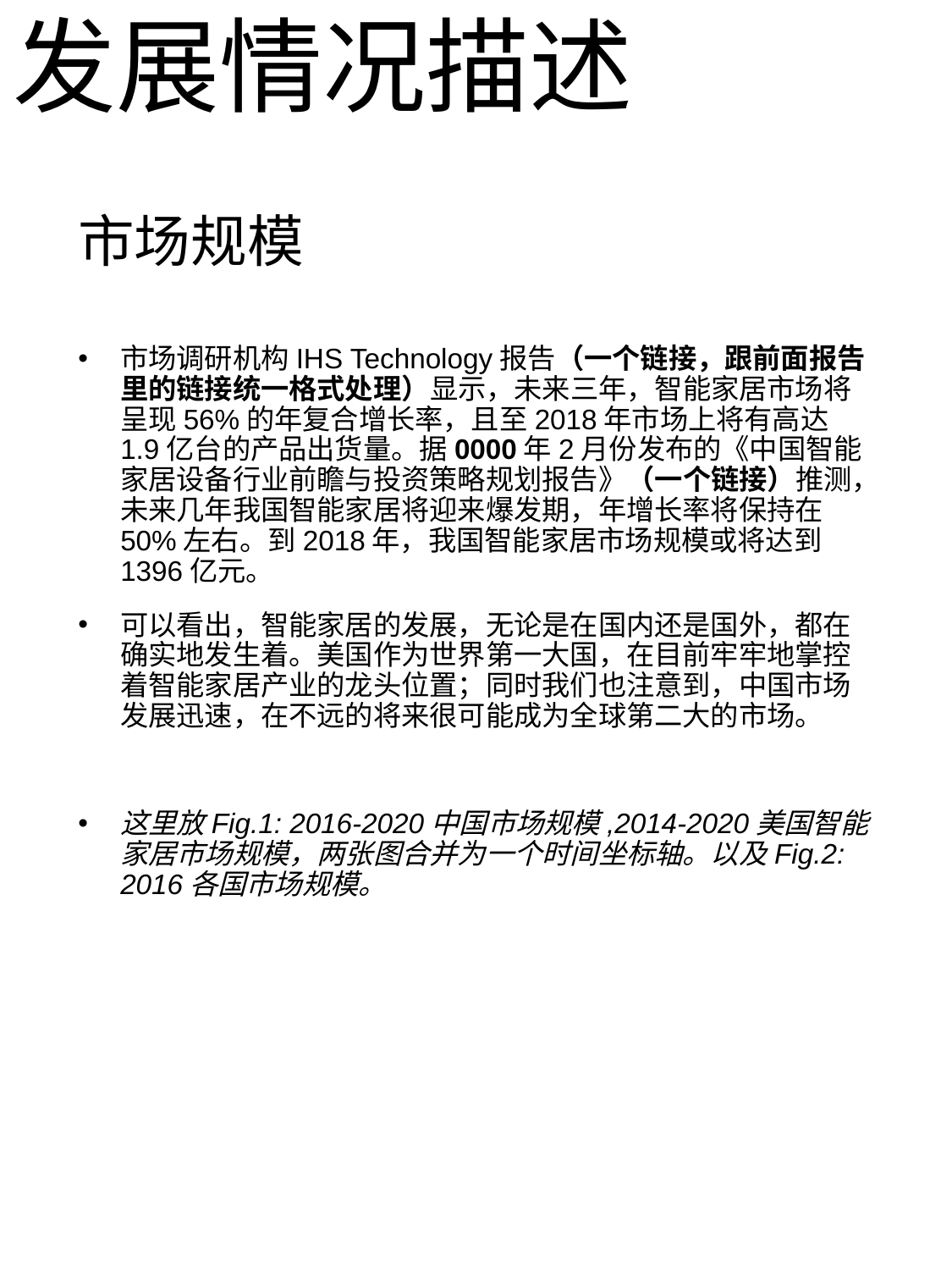

# 发展情况描述
市场规模
市场调研机构IHS Technology报告（一个链接，跟前面报告里的链接统一格式处理）显示，未来三年，智能家居市场将呈现56%的年复合增长率，且至2018年市场上将有高达1.9亿台的产品出货量。据0000年2月份发布的《中国智能家居设备行业前瞻与投资策略规划报告》（一个链接）推测，未来几年我国智能家居将迎来爆发期，年增长率将保持在50%左右。到2018年，我国智能家居市场规模或将达到1396亿元。
可以看出，智能家居的发展，无论是在国内还是国外，都在确实地发生着。美国作为世界第一大国，在目前牢牢地掌控着智能家居产业的龙头位置；同时我们也注意到，中国市场发展迅速，在不远的将来很可能成为全球第二大的市场。

这里放Fig.1: 2016-2020中国市场规模,2014-2020美国智能家居市场规模，两张图合并为一个时间坐标轴。以及Fig.2: 2016各国市场规模。